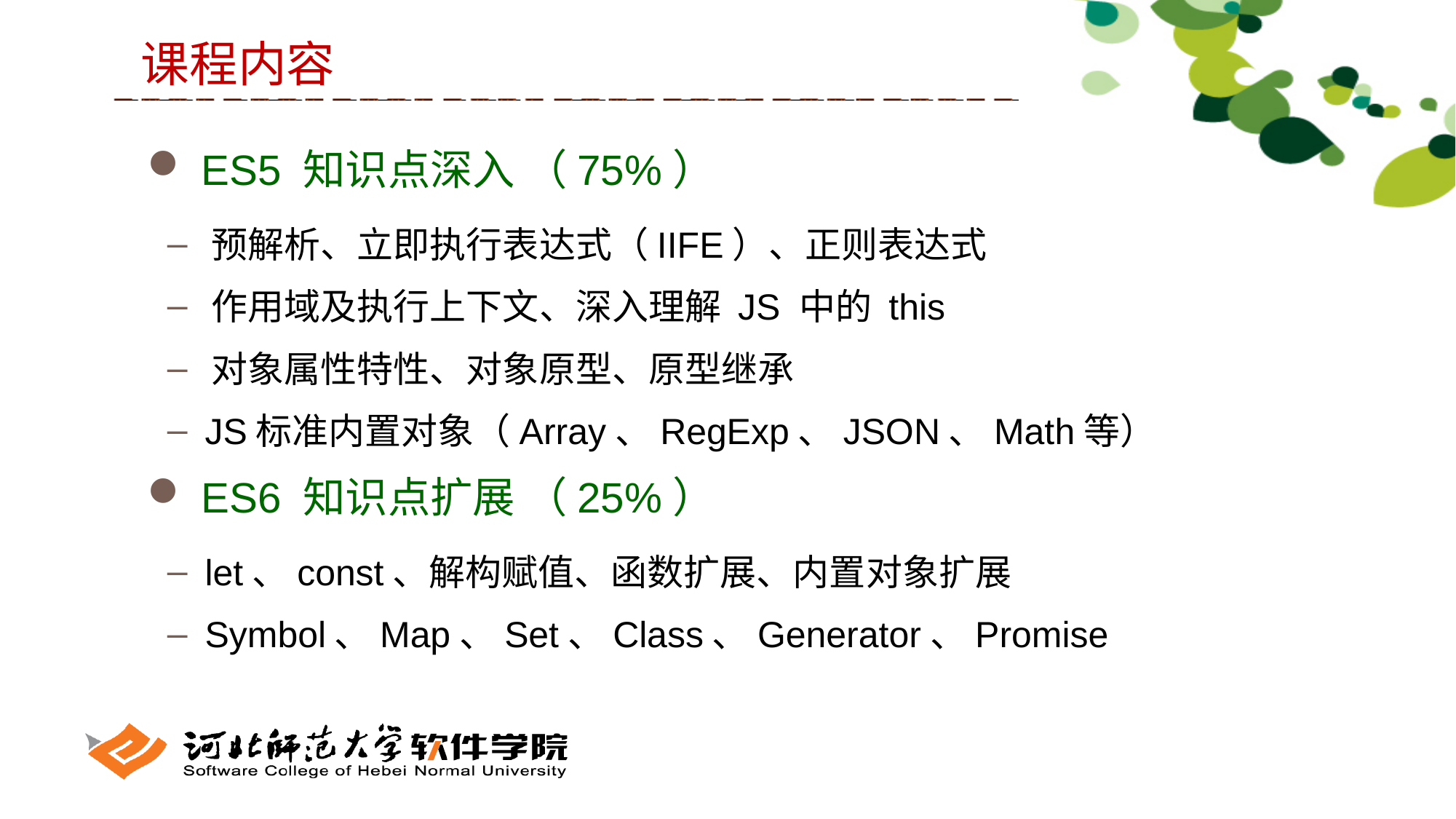

课程内容
 ES5 知识点深入 （75%）
 预解析、立即执行表达式（IIFE）、正则表达式
 作用域及执行上下文、深入理解 JS 中的 this
 对象属性特性、对象原型、原型继承
 JS标准内置对象（Array、RegExp、JSON、Math等）
 ES6 知识点扩展 （25%）
 let、const、解构赋值、函数扩展、内置对象扩展
 Symbol、Map、Set、Class、Generator、Promise